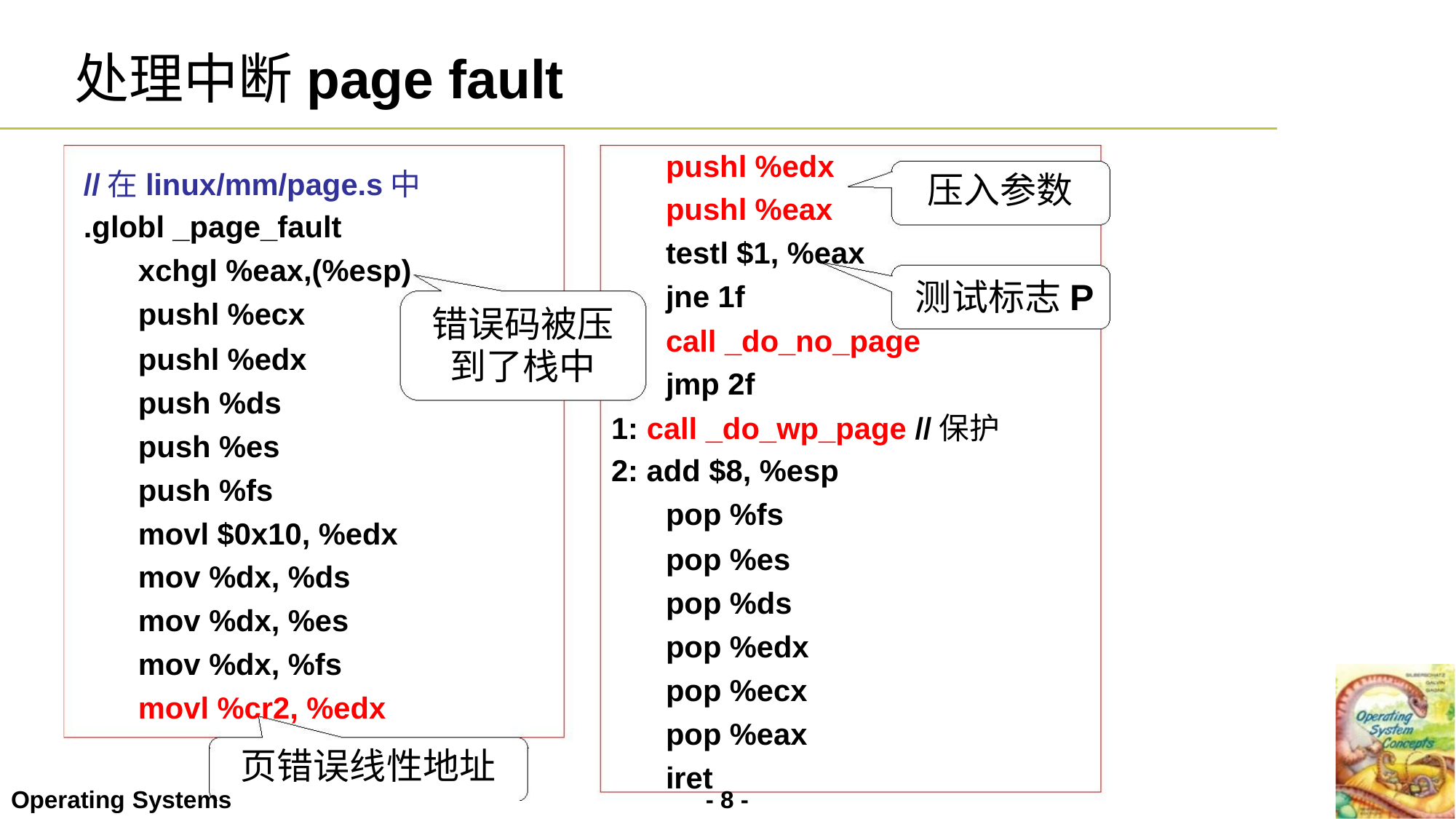

处理中断page fault

pushl %edx
pushl %eax
testl $1, %eax
jne 1f
//在linux/mm/page.s中
.globl _page_fault
xchgl %eax,(%esp)
pushl %ecx
压入参数
测试标志P
错误码被压
到了栈中
call _do_no_page
jmp 2f
pushl %edx
push %ds
1: call _do_wp_page //保护
2: add $8, %esp
pop %fs
push %es
push %fs
movl $0x10, %edx
mov %dx, %ds
mov %dx, %es
mov %dx, %fs
movl %cr2, %edx
pop %es
pop %ds
pop %edx

pop %ecx
pop %eax
页错误线性地址
iret
- 8 -
Operating Systems